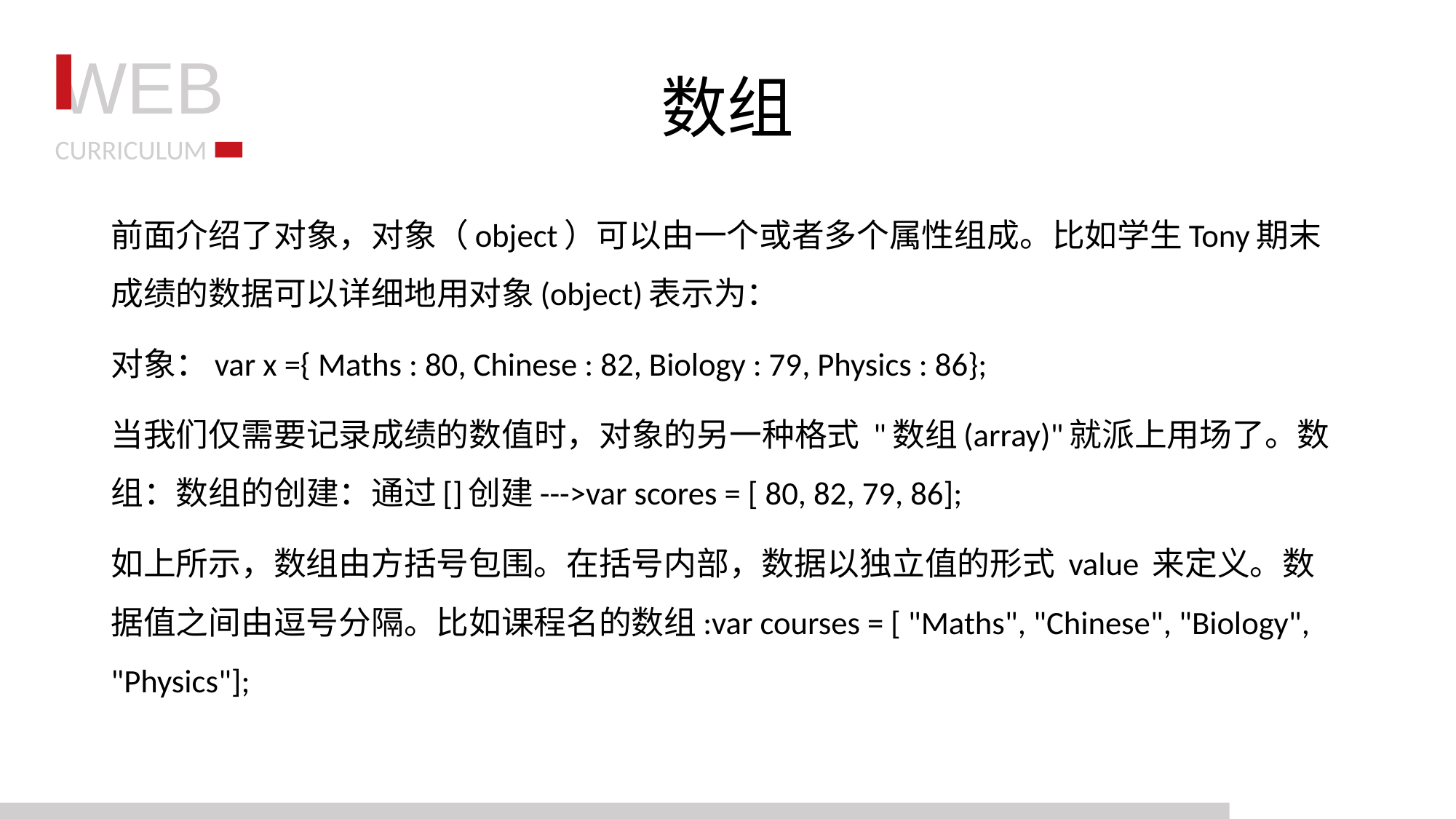

# 数组
前面介绍了对象，对象（object）可以由一个或者多个属性组成。比如学生Tony期末成绩的数据可以详细地用对象(object)表示为：
对象：var x ={ Maths : 80, Chinese : 82, Biology : 79, Physics : 86};
当我们仅需要记录成绩的数值时，对象的另一种格式 "数组(array)"就派上用场了。数组：数组的创建：通过[]创建--->var scores = [ 80, 82, 79, 86];
如上所示，数组由方括号包围。在括号内部，数据以独立值的形式 value 来定义。数据值之间由逗号分隔。比如课程名的数组:var courses = [ "Maths", "Chinese", "Biology", "Physics"];